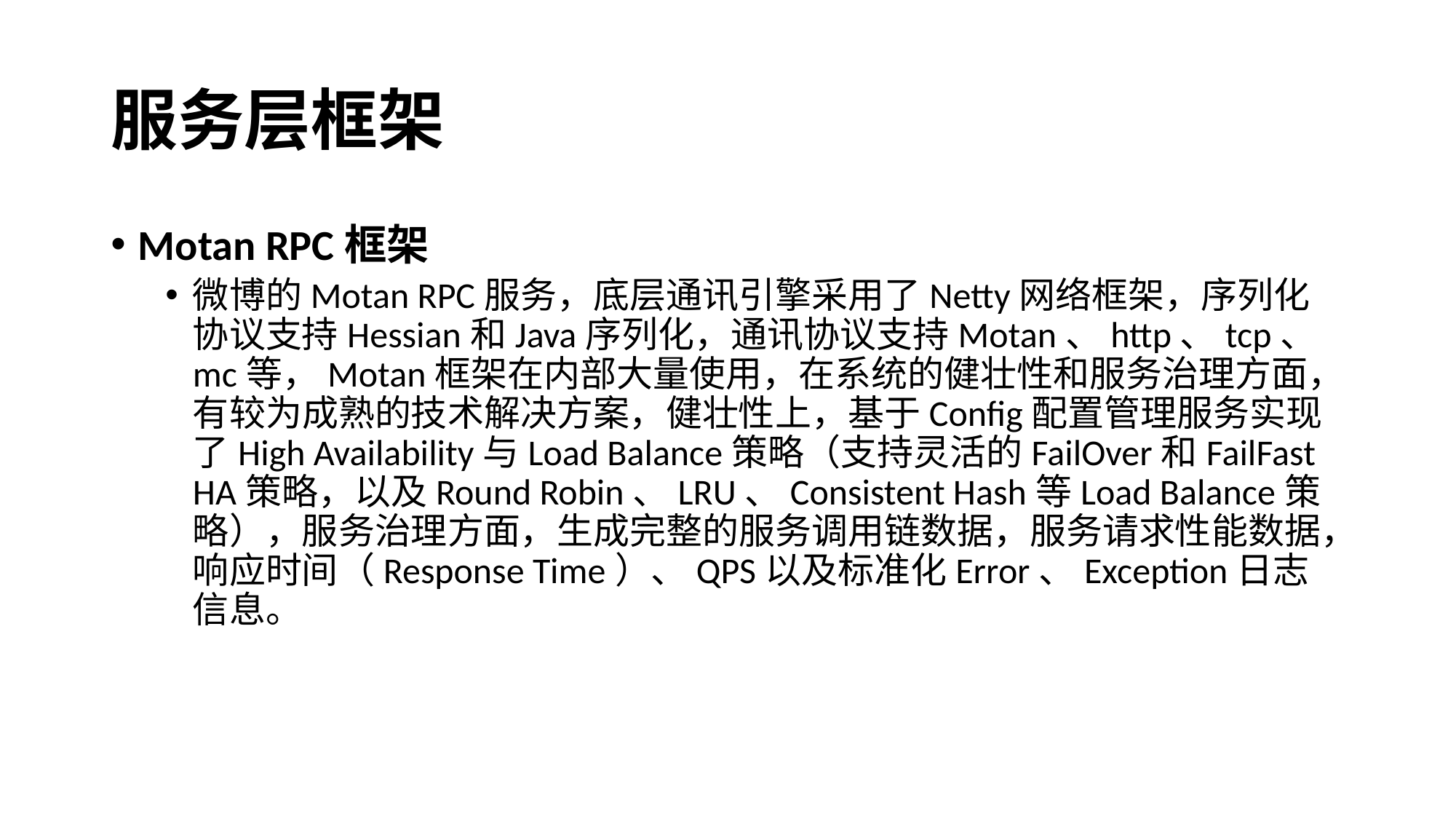

# 服务层框架
Motan RPC框架
微博的Motan RPC服务，底层通讯引擎采用了Netty网络框架，序列化协议支持Hessian和Java序列化，通讯协议支持Motan、http、tcp、mc等，Motan框架在内部大量使用，在系统的健壮性和服务治理方面，有较为成熟的技术解决方案，健壮性上，基于Config配置管理服务实现了High Availability与Load Balance策略（支持灵活的FailOver和FailFast HA策略，以及Round Robin、LRU、Consistent Hash等Load Balance策略），服务治理方面，生成完整的服务调用链数据，服务请求性能数据，响应时间（Response Time）、QPS以及标准化Error、Exception日志信息。